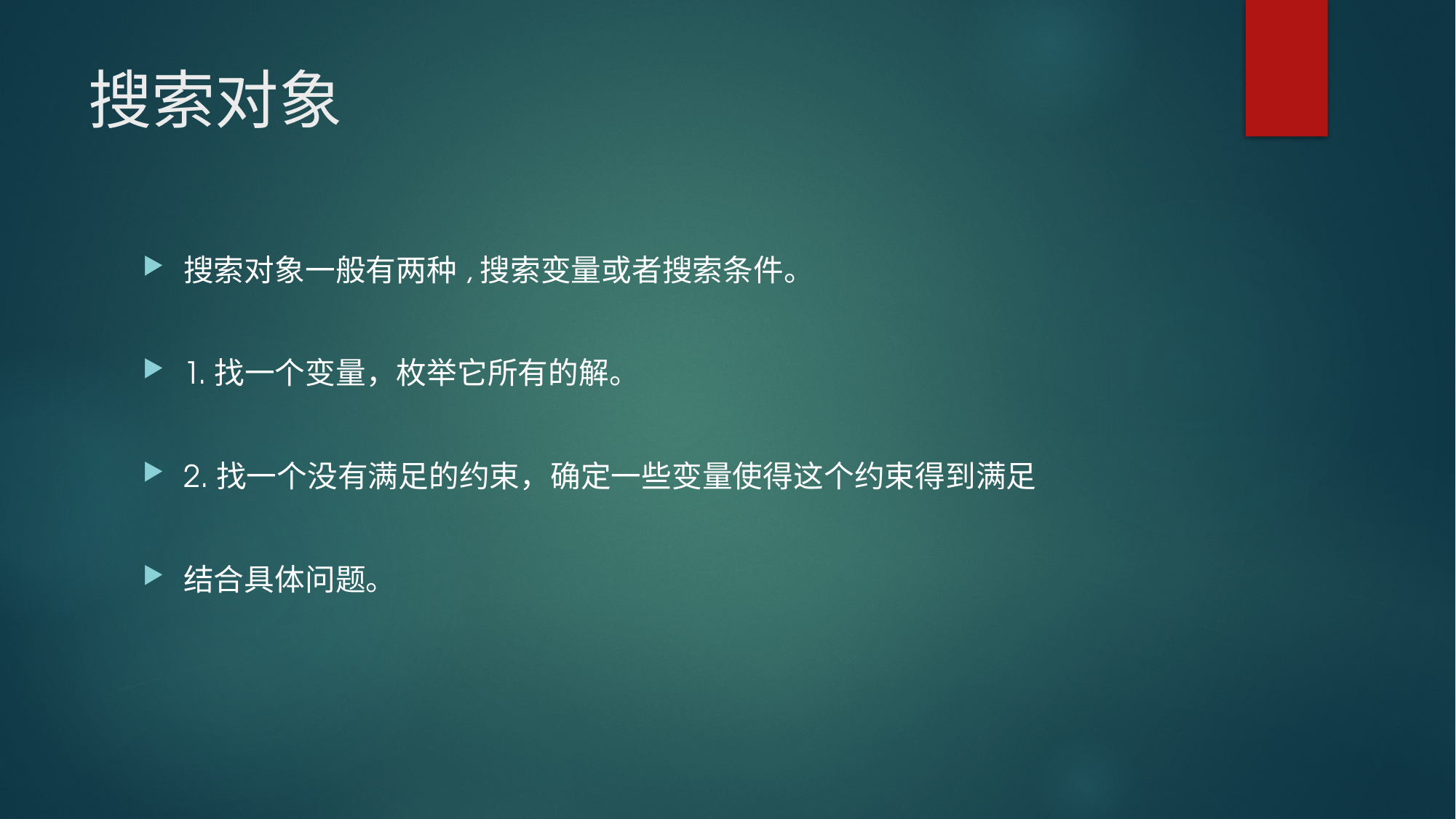

# 搜索对象
搜索对象一般有两种,搜索变量或者搜索条件。

1.找一个变量，枚举它所有的解。

2.找一个没有满足的约束，确定一些变量使得这个约束得到满足

结合具体问题。